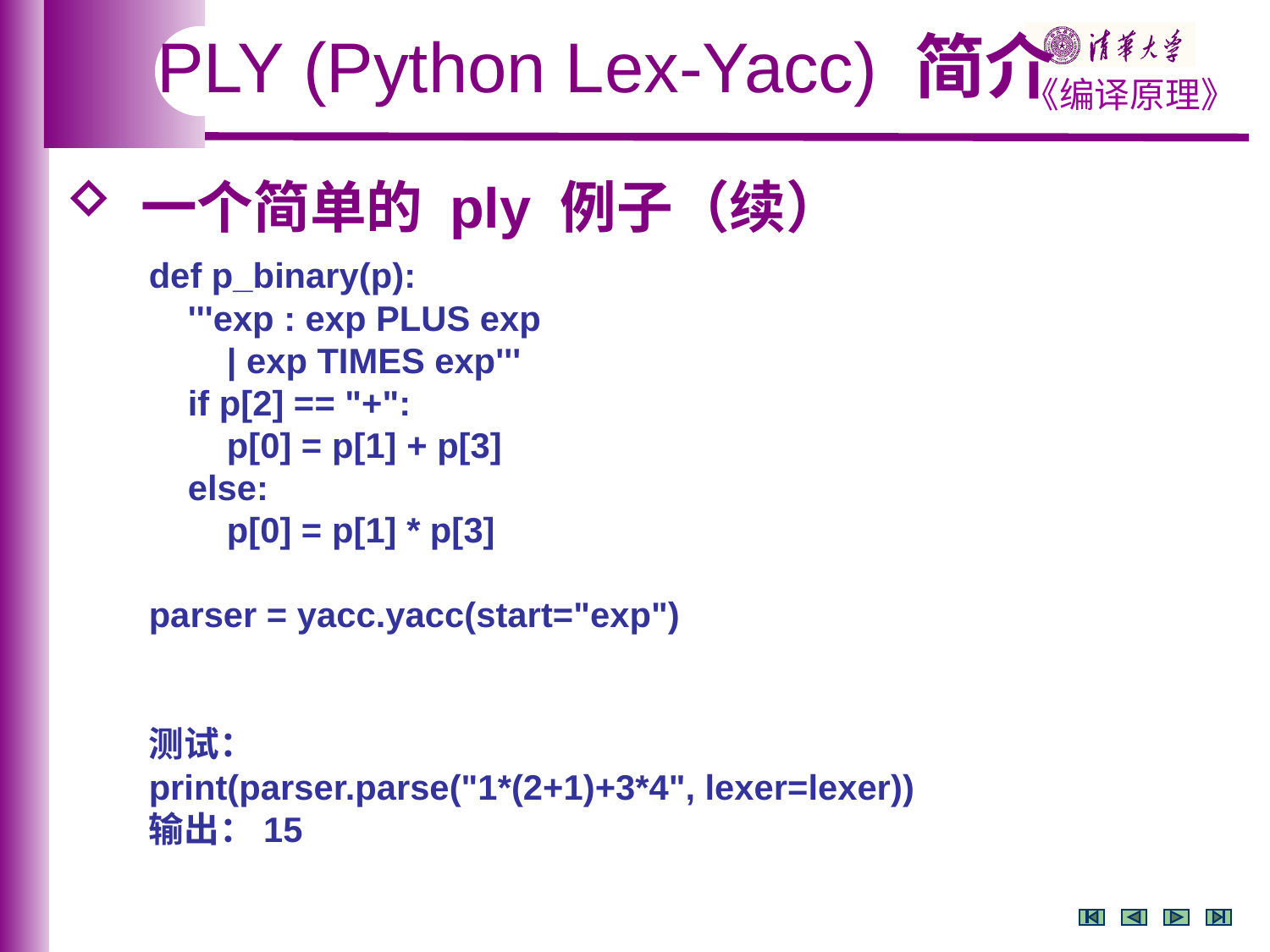

PLY (Python Lex-Yacc) 简介

 一个简单的 ply 例子（续）
def p_binary(p):
    '''exp : exp PLUS exp
        | exp TIMES exp'''
    if p[2] == "+":
        p[0] = p[1] + p[3]
    else:
        p[0] = p[1] * p[3]
parser = yacc.yacc(start="exp")
测试：
print(parser.parse("1*(2+1)+3*4", lexer=lexer))
输出：15